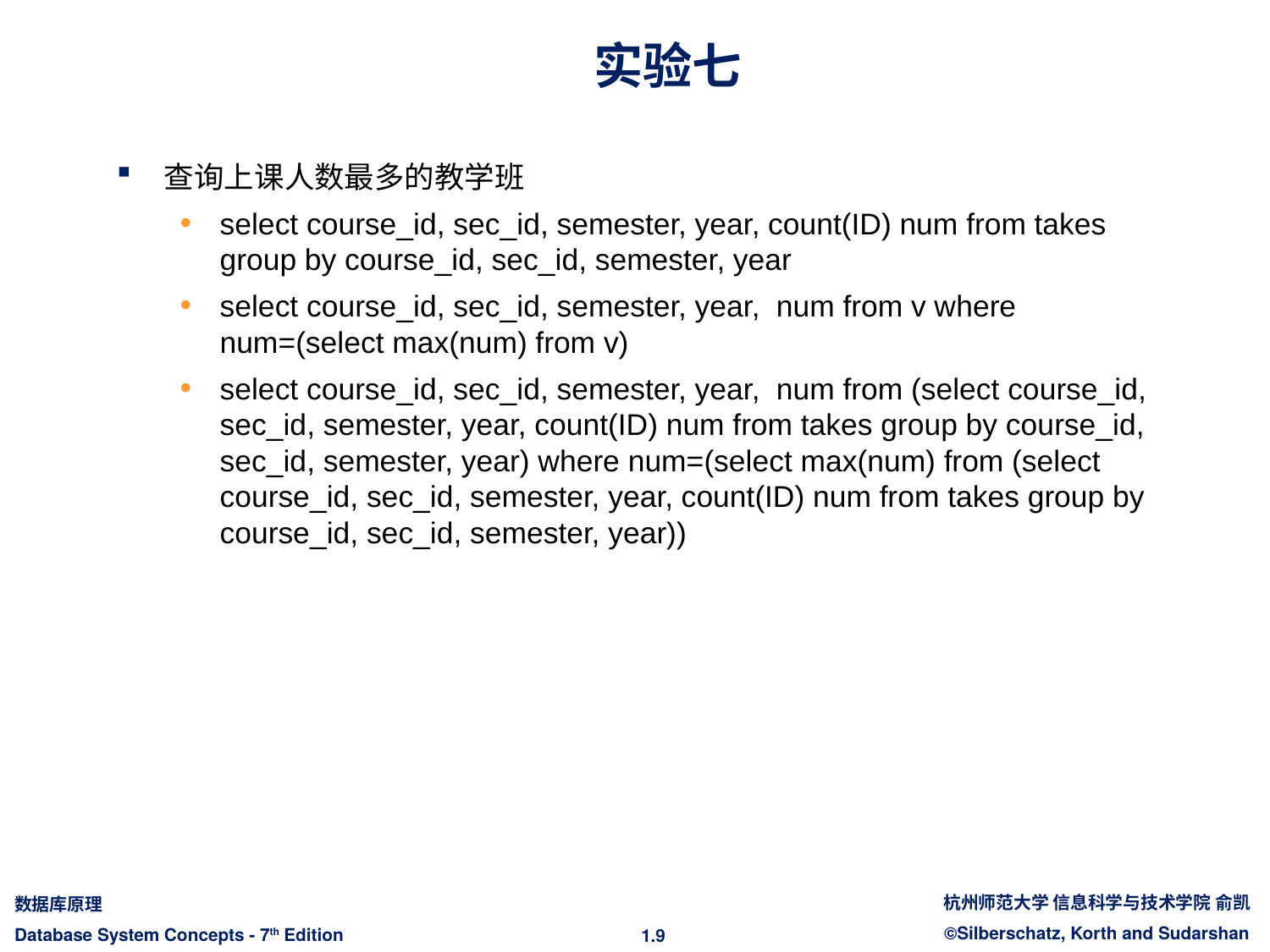

# 实验七
查询上课人数最多的教学班
select course_id, sec_id, semester, year, count(ID) num from takes group by course_id, sec_id, semester, year
select course_id, sec_id, semester, year,  num from v where num=(select max(num) from v)
select course_id, sec_id, semester, year,  num from (select course_id, sec_id, semester, year, count(ID) num from takes group by course_id, sec_id, semester, year) where num=(select max(num) from (select course_id, sec_id, semester, year, count(ID) num from takes group by course_id, sec_id, semester, year))